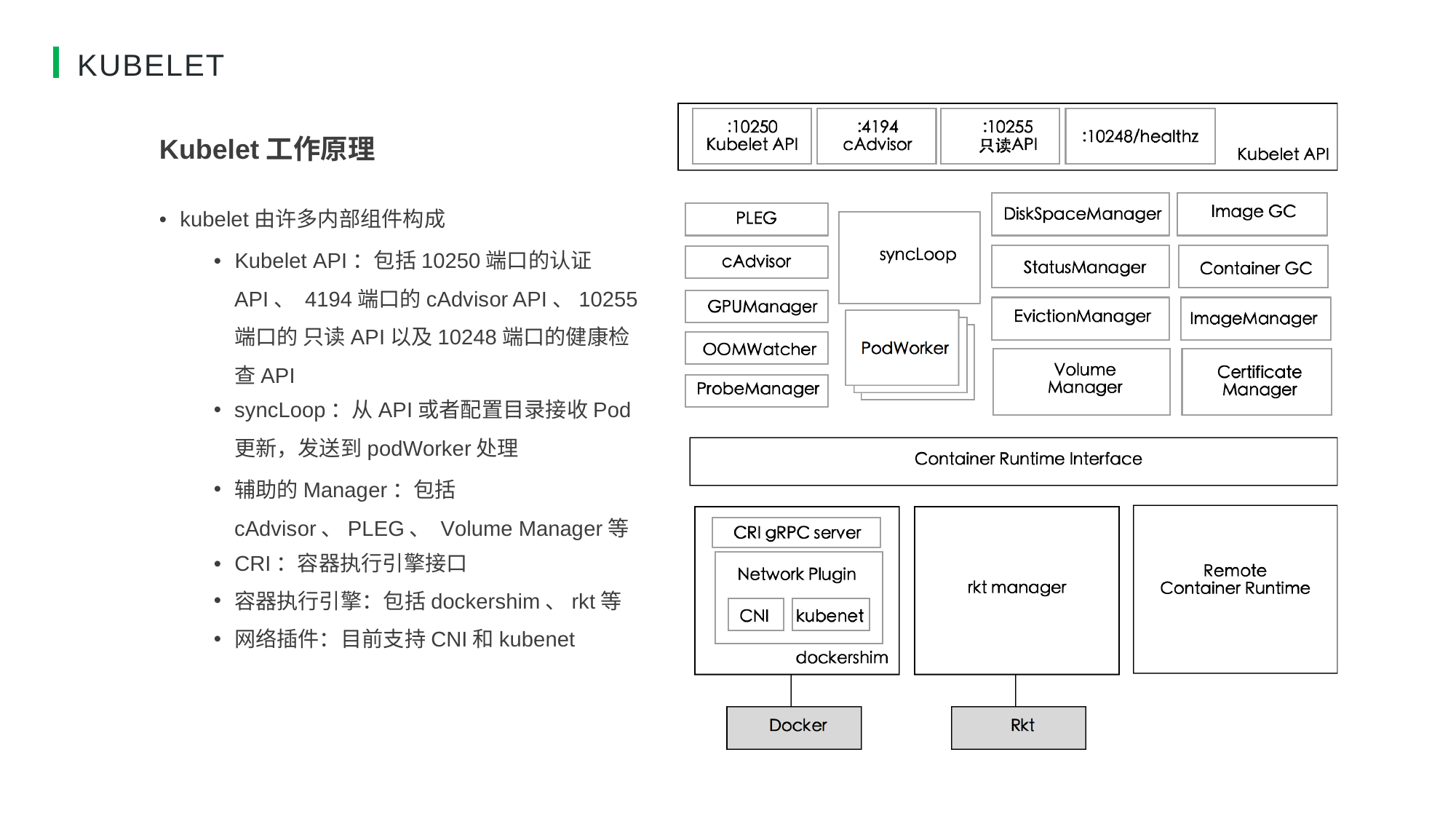

# KUBELET

Kubelet工作原理

•  kubelet由许多内部组件构成
•  Kubelet API：包括10250端口的认证API、 4194端口的cAdvisor API、10255端口的 只读API以及10248端口的健康检查API
syncLoop：从API或者配置目录接收Pod
更新，发送到podWorker处理
辅助的Manager：包括cAdvisor、PLEG、 Volume Manager等
•  CRI：容器执行引擎接口
容器执行引擎：包括dockershim、rkt等
网络插件：目前支持CNI和kubenet